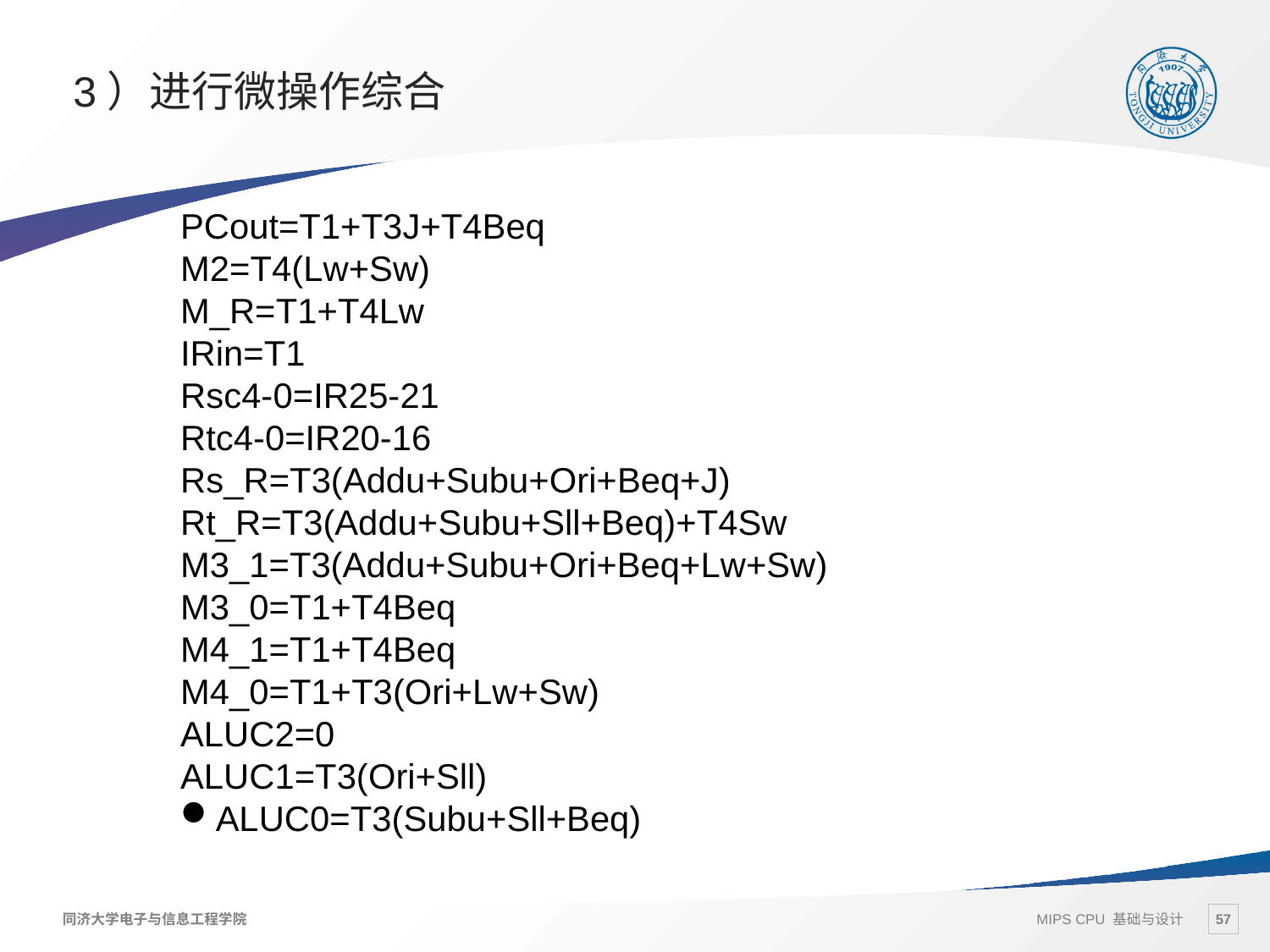

# 3）进行微操作综合
PCout=T1+T3J+T4BeqM2=T4(Lw+Sw)M_R=T1+T4LwIRin=T1Rsc4-0=IR25-21Rtc4-0=IR20-16Rs_R=T3(Addu+Subu+Ori+Beq+J)Rt_R=T3(Addu+Subu+Sll+Beq)+T4SwM3_1=T3(Addu+Subu+Ori+Beq+Lw+Sw)M3_0=T1+T4BeqM4_1=T1+T4BeqM4_0=T1+T3(Ori+Lw+Sw)ALUC2=0ALUC1=T3(Ori+Sll)ALUC0=T3(Subu+Sll+Beq)